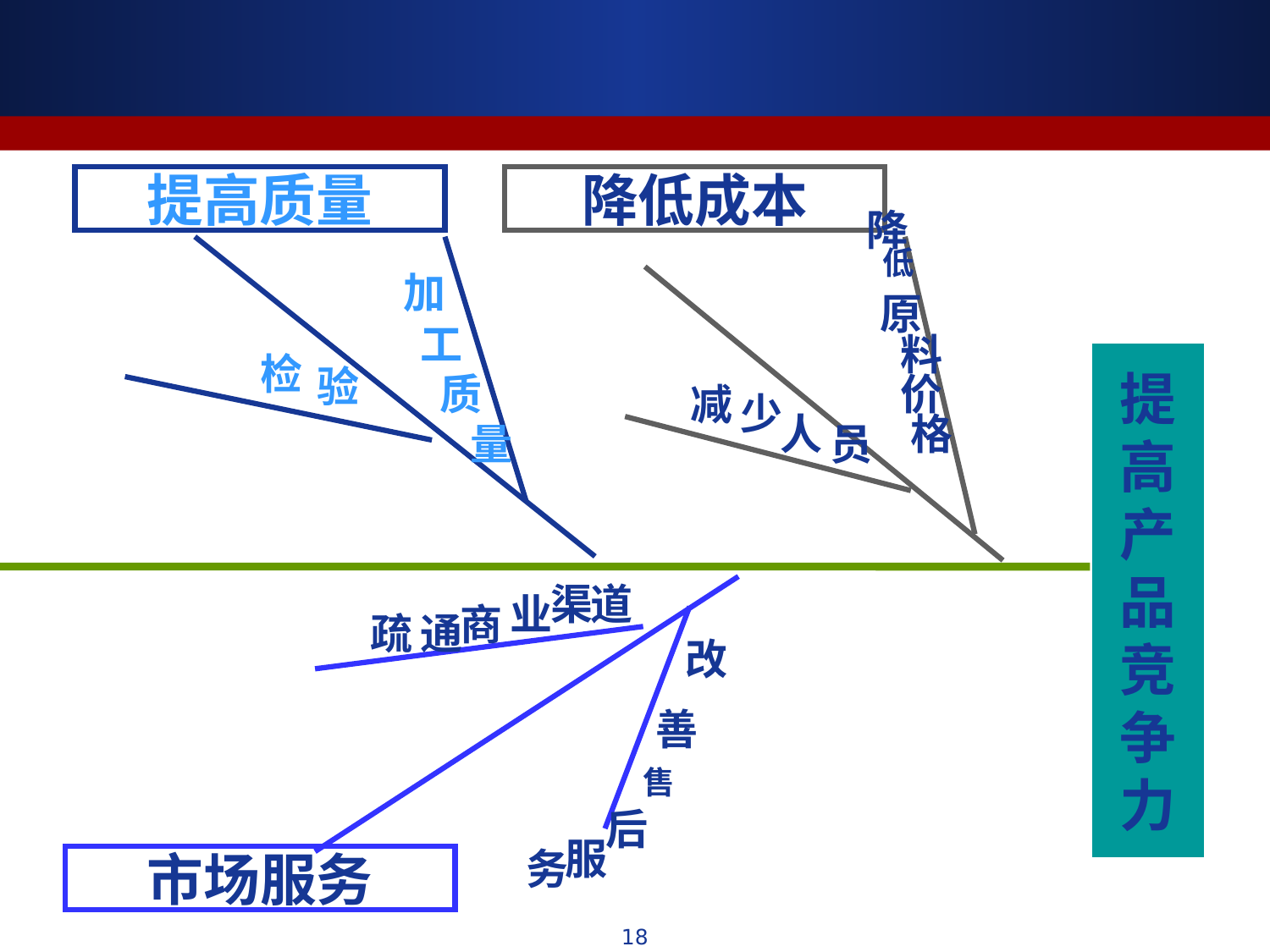

提高质量
降低成本
降

低

加
原
工
料
检
提
高
产
品
竞
争
力
验
质
价

减
少
人
格
量

员

渠
道
业
商
通

疏

改

善
售
后
服
务
市场服务
18